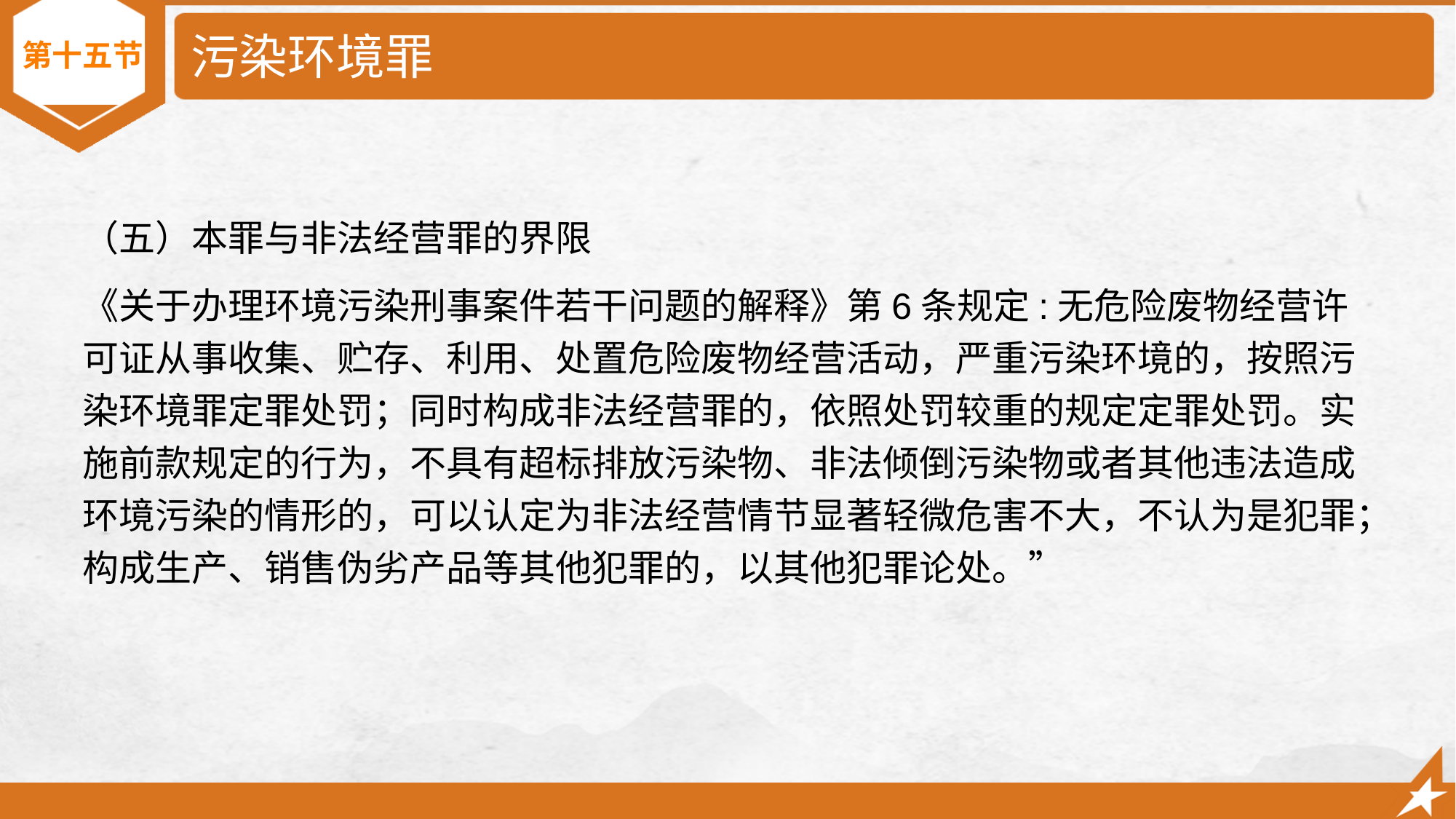

# 污染环境罪
第十五节

（五）本罪与非法经营罪的界限
《关于办理环境污染刑事案件若干问题的解释》第6条规定:无危险废物经营许可证从事收集、贮存、利用、处置危险废物经营活动，严重污染环境的，按照污染环境罪定罪处罚；同时构成非法经营罪的，依照处罚较重的规定定罪处罚。实施前款规定的行为，不具有超标排放污染物、非法倾倒污染物或者其他违法造成环境污染的情形的，可以认定为非法经营情节显著轻微危害不大，不认为是犯罪；构成生产、销售伪劣产品等其他犯罪的，以其他犯罪论处。”